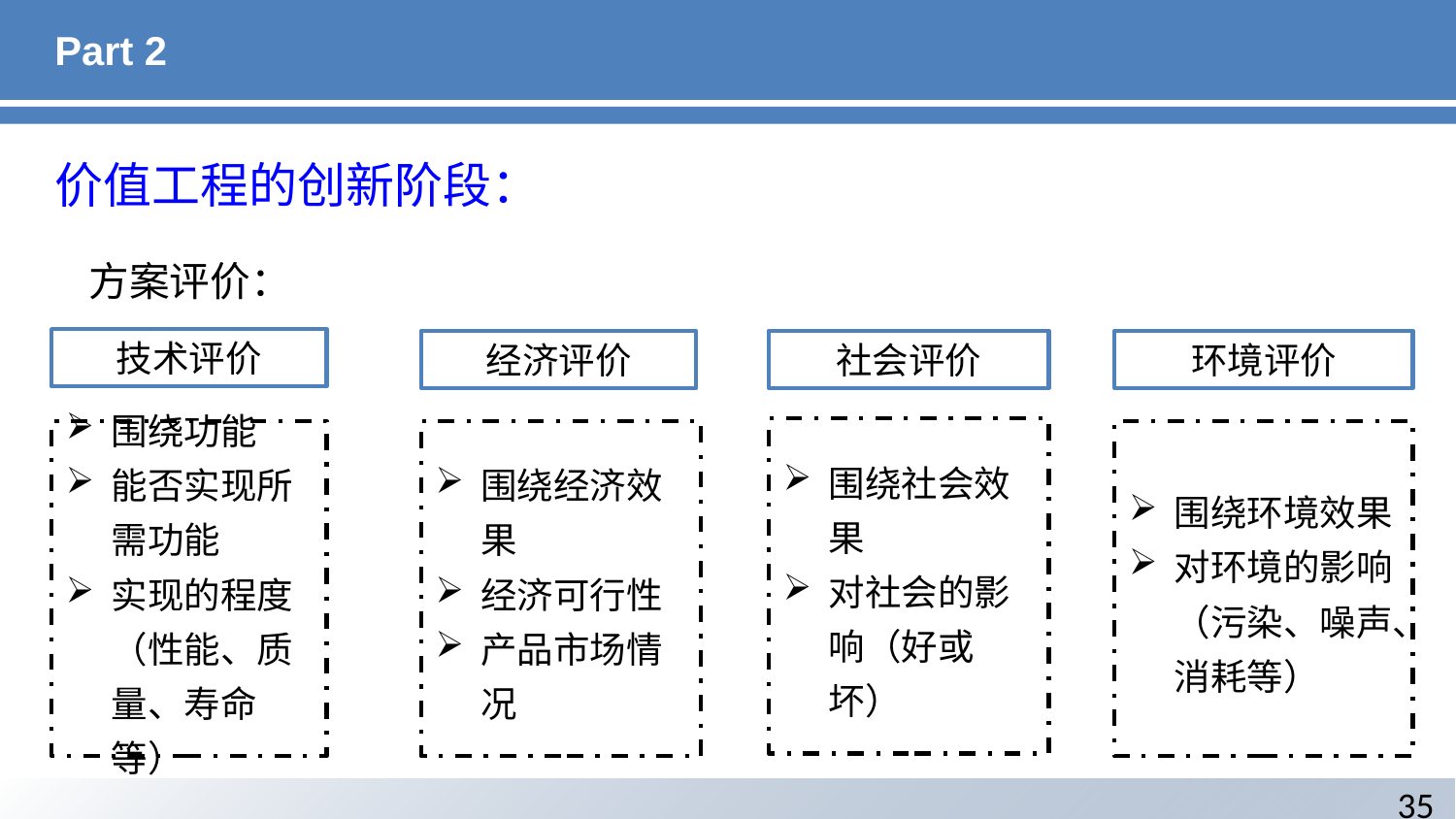

# Part 2

价值工程的创新阶段：
方案评价：
技术评价
经济评价
社会评价
环境评价
围绕社会效果
对社会的影响（好或坏）
围绕功能
能否实现所需功能
实现的程度（性能、质量、寿命等）
围绕经济效果
经济可行性
产品市场情况
围绕环境效果
对环境的影响（污染、噪声、消耗等）
35